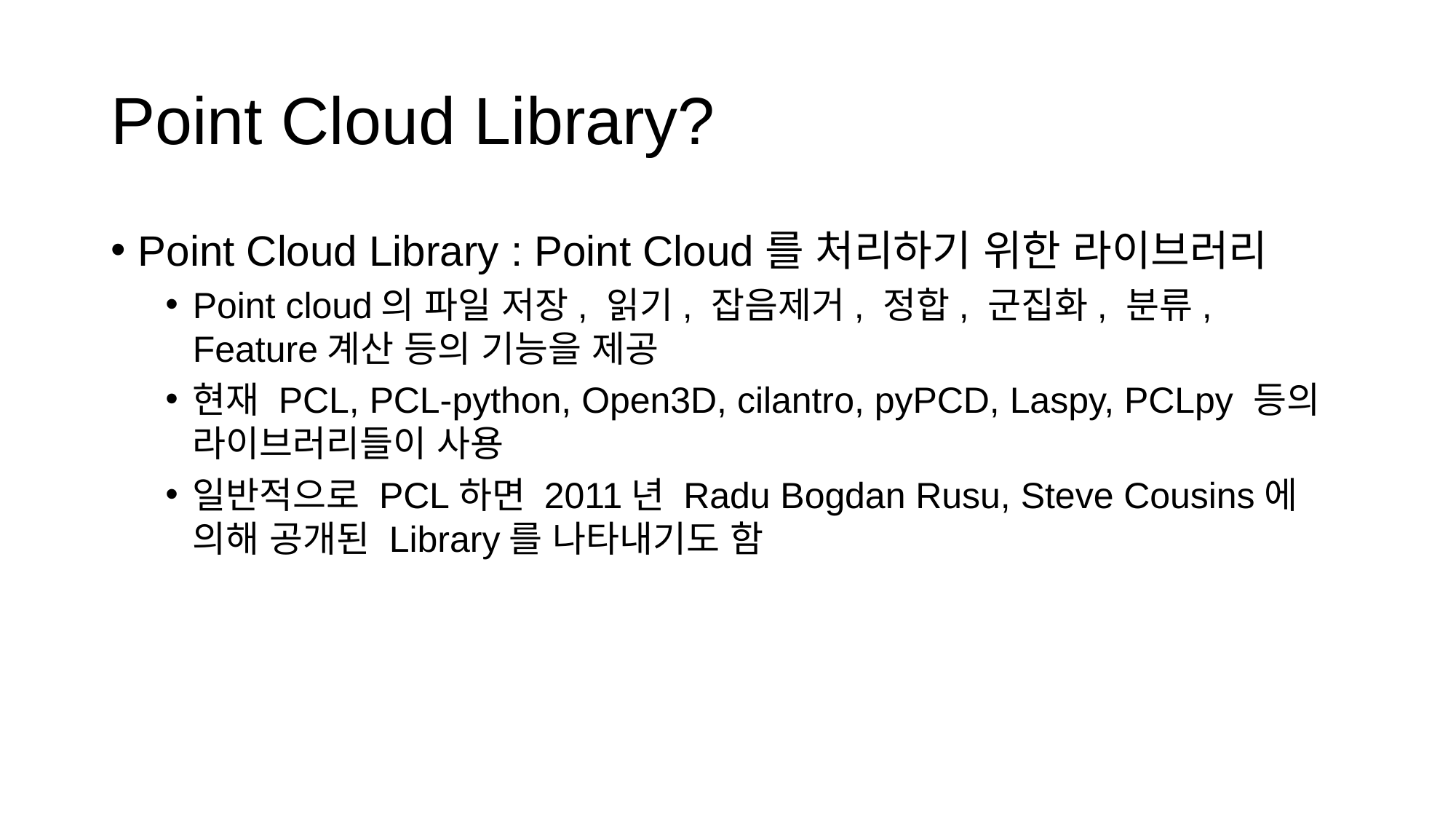

# Point Cloud Library?
Point Cloud Library : Point Cloud를 처리하기 위한 라이브러리
Point cloud의 파일 저장, 읽기, 잡음제거, 정합, 군집화, 분류, Feature계산 등의 기능을 제공
현재 PCL, PCL-python, Open3D, cilantro, pyPCD, Laspy, PCLpy 등의 라이브러리들이 사용
일반적으로 PCL하면 2011년 Radu Bogdan Rusu, Steve Cousins에 의해 공개된 Library를 나타내기도 함